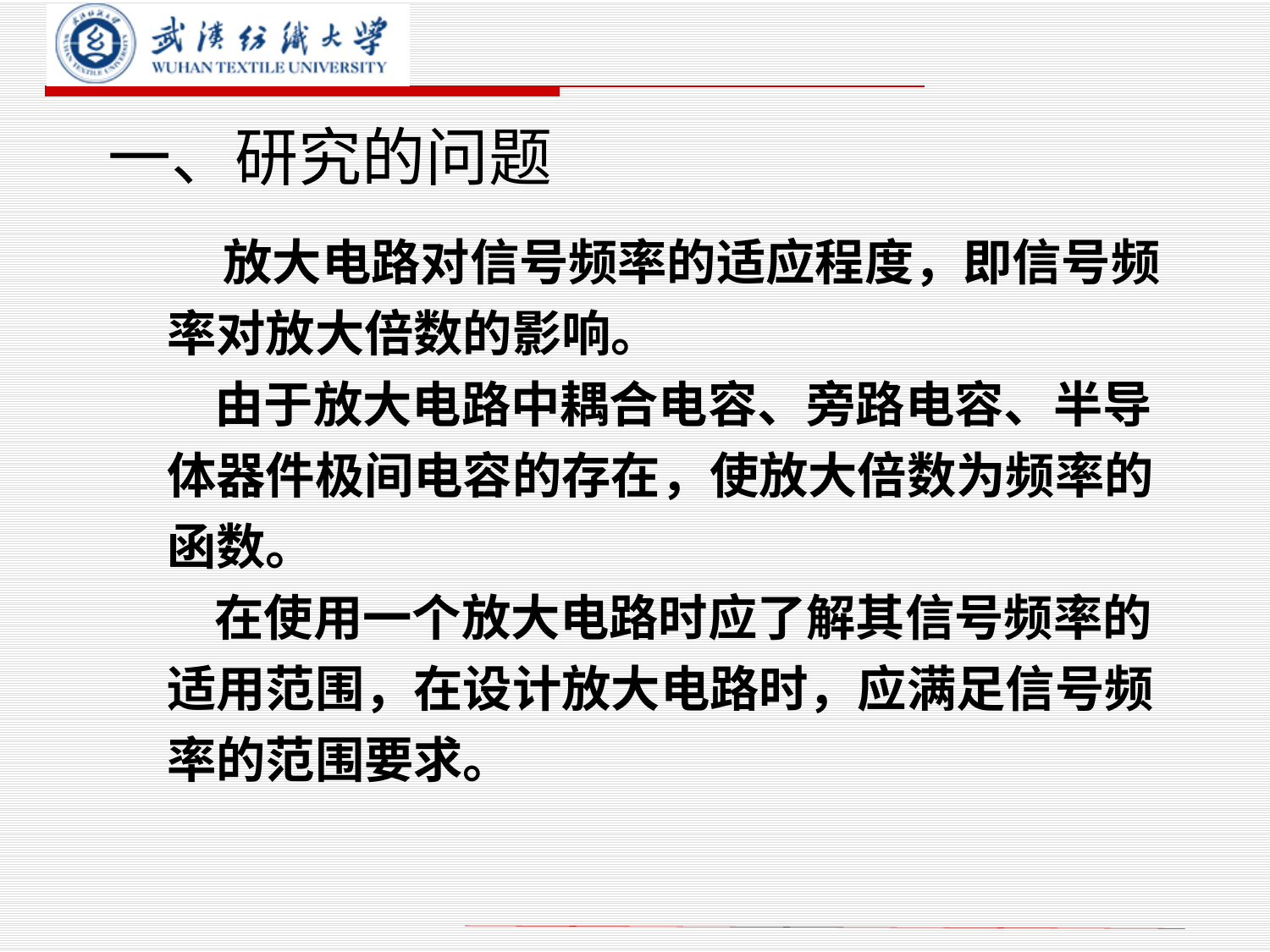

# 一、研究的问题
         放大电路对信号频率的适应程度，即信号频率对放大倍数的影响。
         由于放大电路中耦合电容、旁路电容、半导体器件极间电容的存在，使放大倍数为频率的函数。
         在使用一个放大电路时应了解其信号频率的适用范围，在设计放大电路时，应满足信号频率的范围要求。